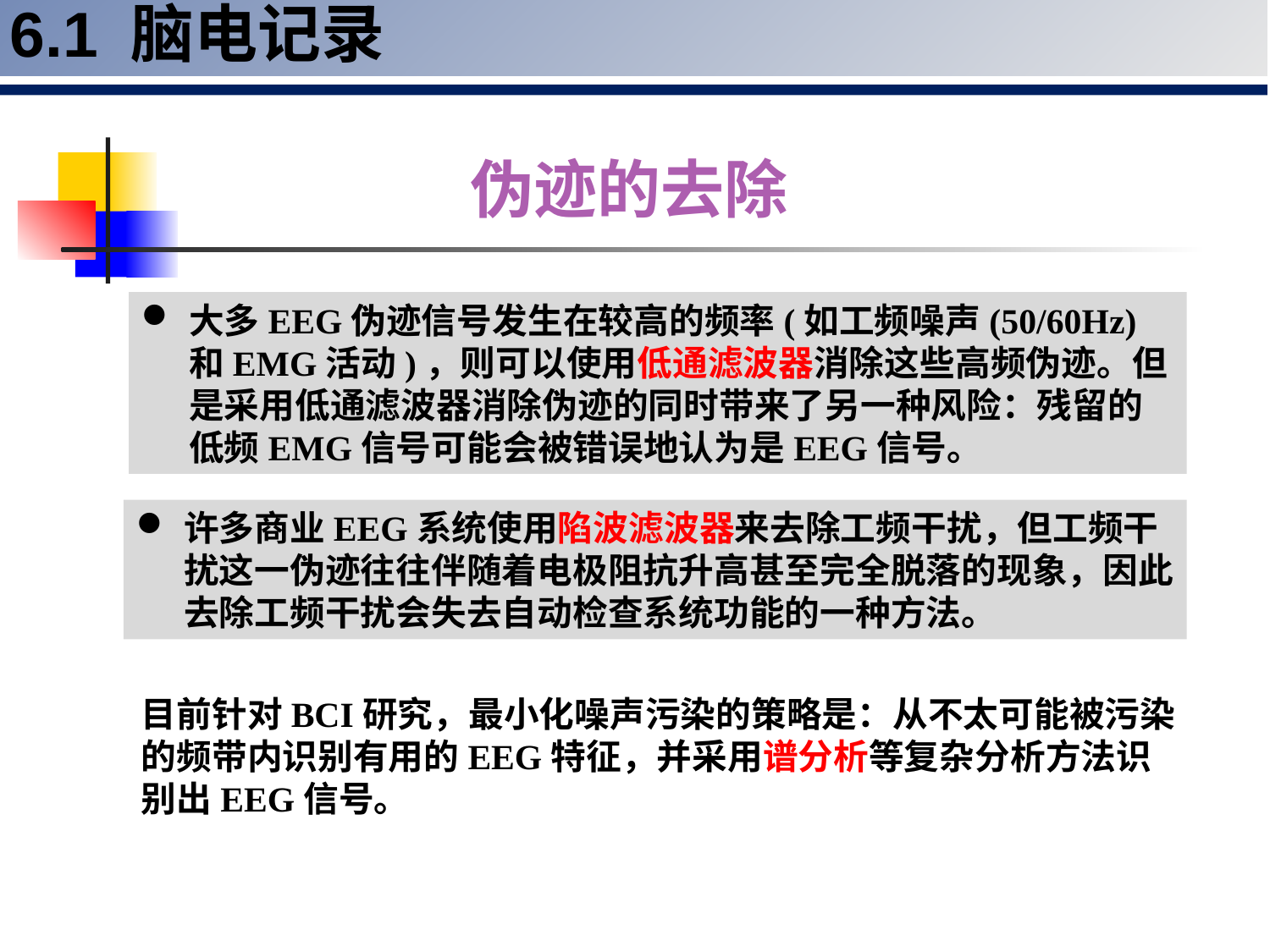

6.1 脑电记录

伪迹的去除
大多EEG伪迹信号发生在较高的频率(如工频噪声(50/60Hz)和EMG活动)，则可以使用低通滤波器消除这些高频伪迹。但是采用低通滤波器消除伪迹的同时带来了另一种风险：残留的低频EMG信号可能会被错误地认为是EEG信号。
许多商业EEG系统使用陷波滤波器来去除工频干扰，但工频干扰这一伪迹往往伴随着电极阻抗升高甚至完全脱落的现象，因此去除工频干扰会失去自动检查系统功能的一种方法。
目前针对BCI研究，最小化噪声污染的策略是：从不太可能被污染的频带内识别有用的EEG特征，并采用谱分析等复杂分析方法识别出EEG信号。